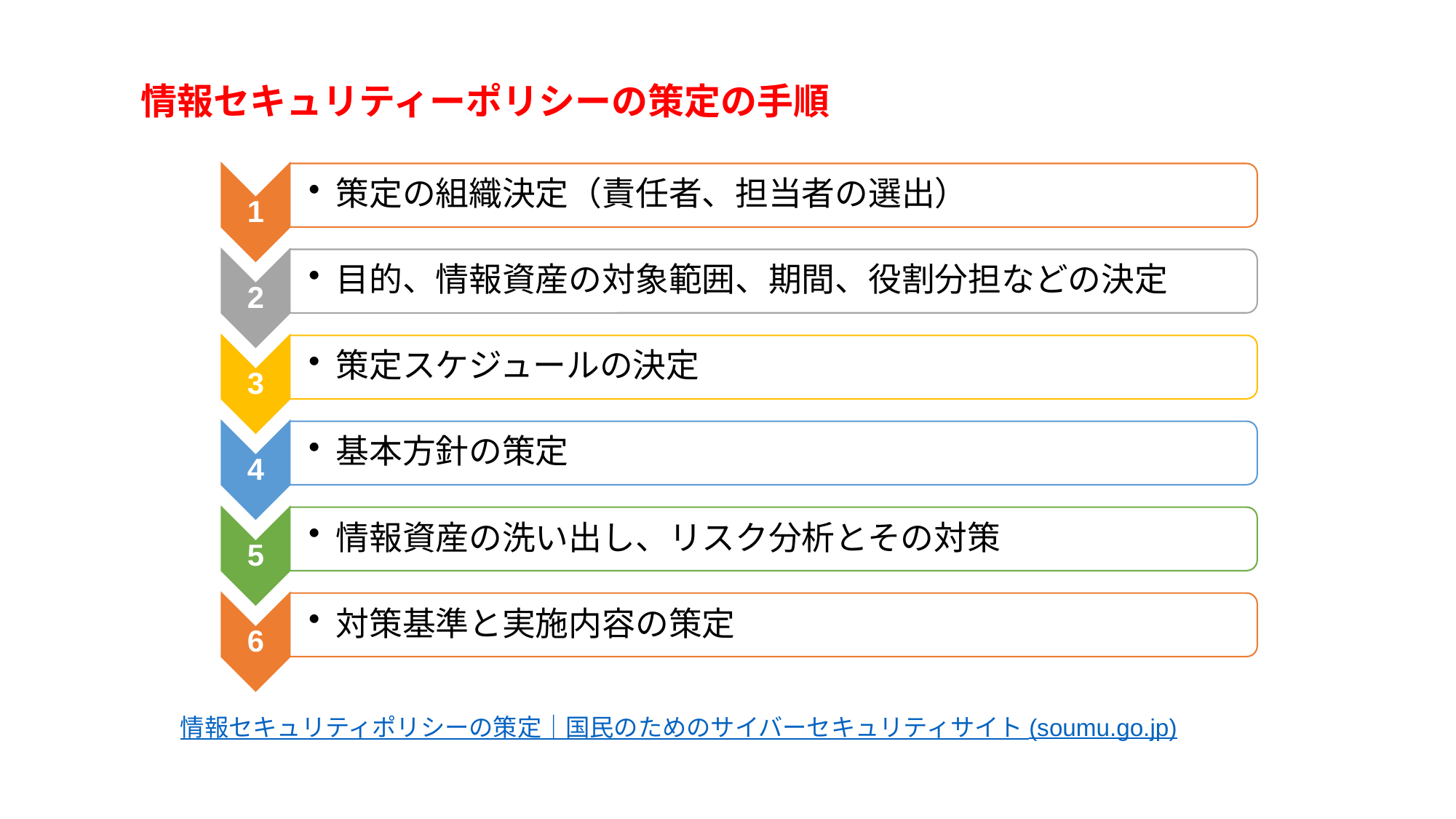

情報セキュリティーポリシーの策定の手順
1
策定の組織決定（責任者、担当者の選出）
2
目的、情報資産の対象範囲、期間、役割分担などの決定
3
策定スケジュールの決定
4
基本方針の策定
5
情報資産の洗い出し、リスク分析とその対策
6
対策基準と実施内容の策定
情報セキュリティポリシーの策定｜国民のためのサイバーセキュリティサイト (soumu.go.jp)